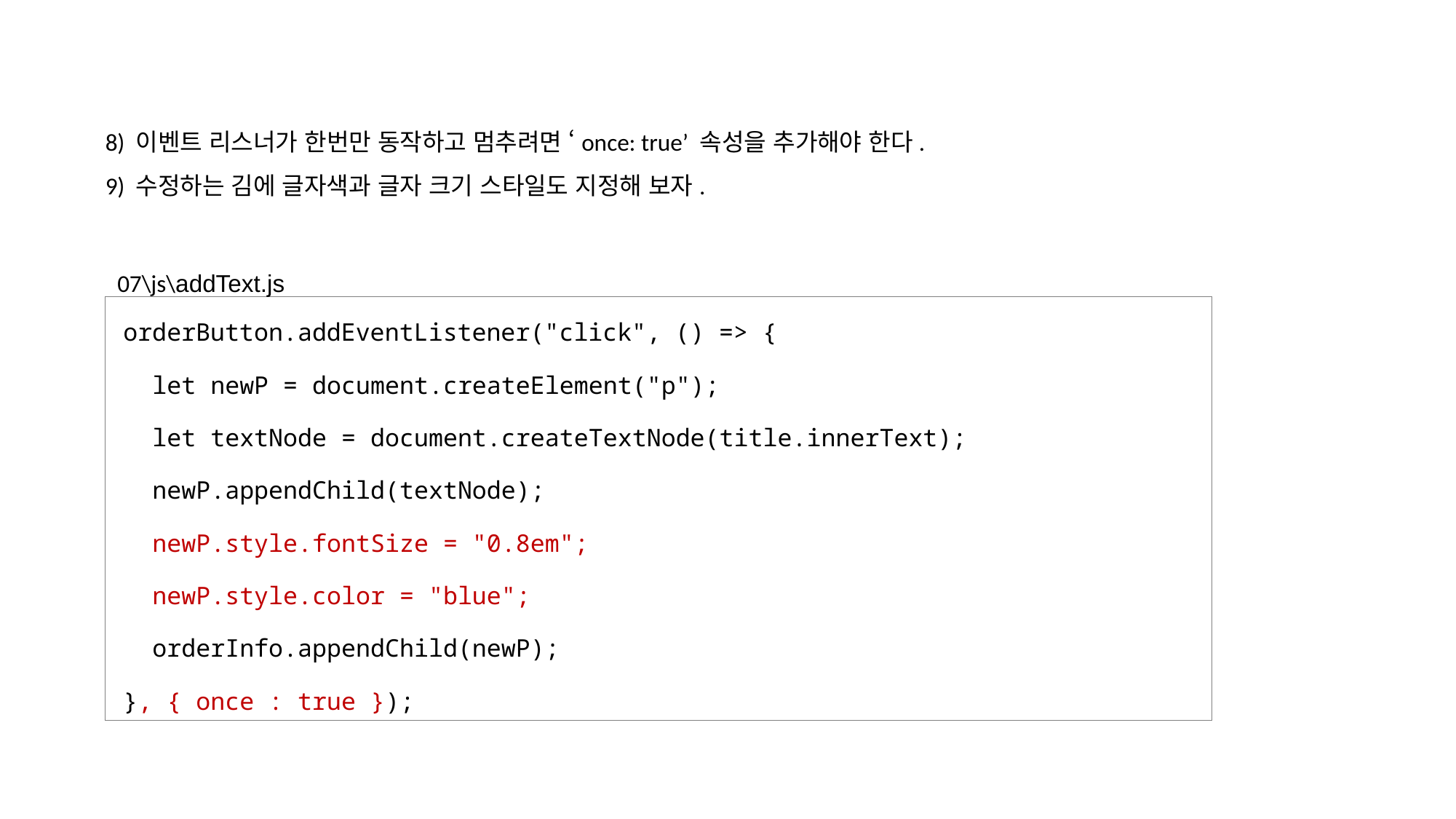

8) 이벤트 리스너가 한번만 동작하고 멈추려면 ‘once: true’ 속성을 추가해야 한다.
9) 수정하는 김에 글자색과 글자 크기 스타일도 지정해 보자.
07\js\addText.js
orderButton.addEventListener("click", () => {
  let newP = document.createElement("p");
  let textNode = document.createTextNode(title.innerText);
  newP.appendChild(textNode);
  newP.style.fontSize = "0.8em";
  newP.style.color = "blue";
  orderInfo.appendChild(newP);
}, { once : true });